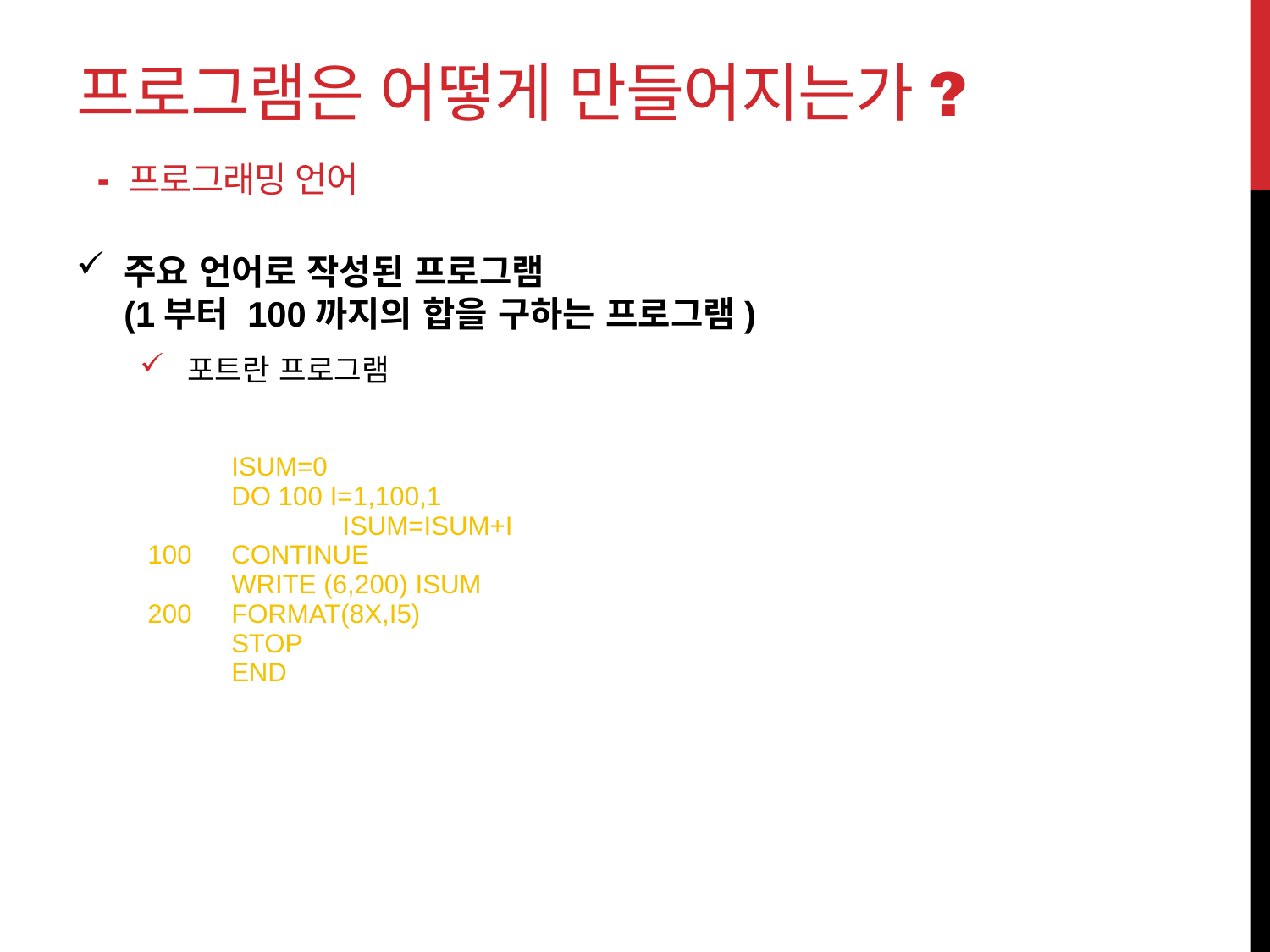

# 프로그램은 어떻게 만들어지는가? - 프로그래밍 언어
주요 언어로 작성된 프로그램
(1부터 100까지의 합을 구하는 프로그램)
포트란 프로그램
| 100 200 | ISUM=0 DO 100 I=1,100,1 ISUM=ISUM+I CONTINUE WRITE (6,200) ISUM FORMAT(8X,I5) STOP END |
| --- | --- |